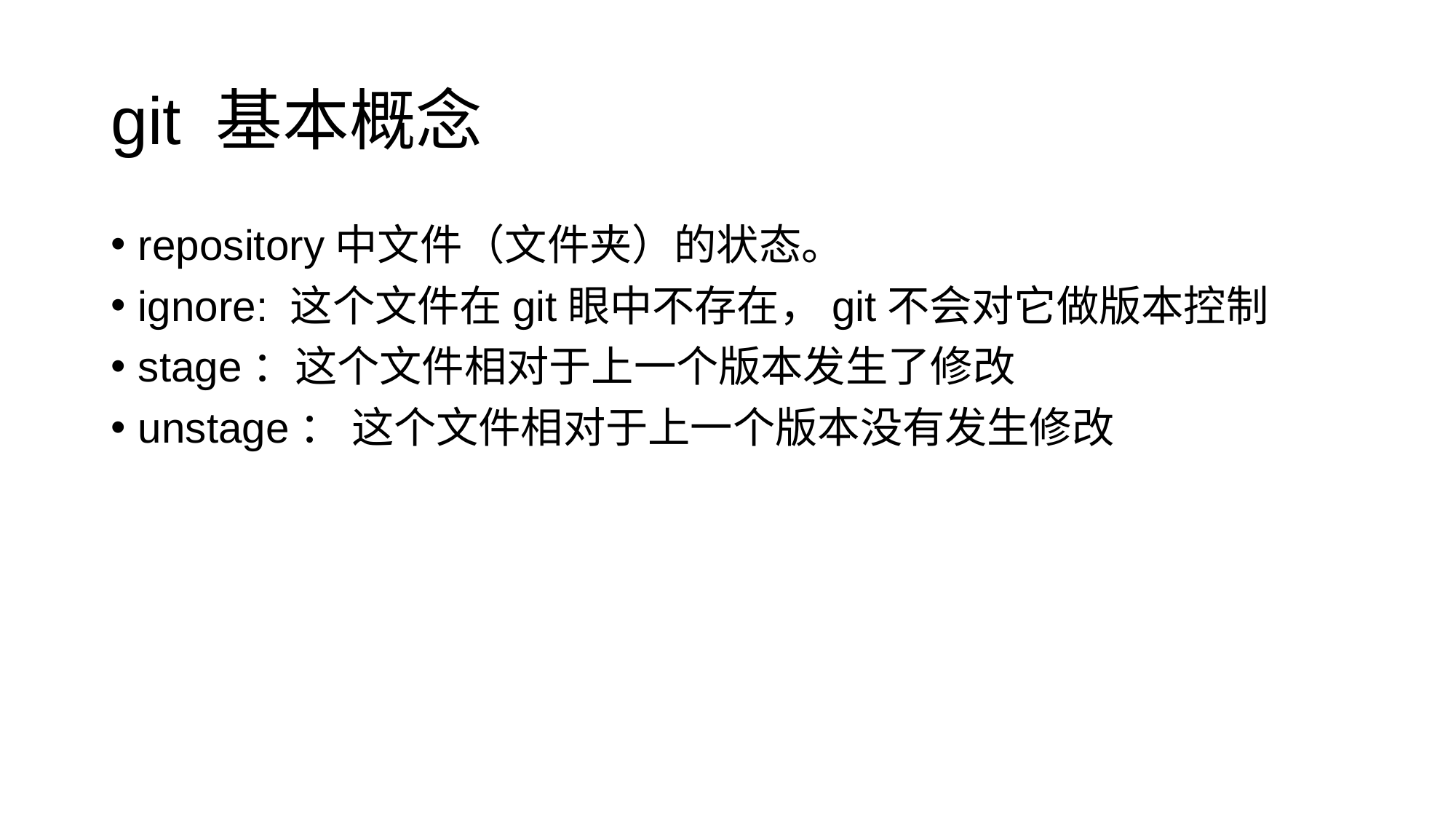

# git 基本概念
repository中文件（文件夹）的状态。
ignore: 这个文件在git眼中不存在，git不会对它做版本控制
stage：这个文件相对于上一个版本发生了修改
unstage： 这个文件相对于上一个版本没有发生修改